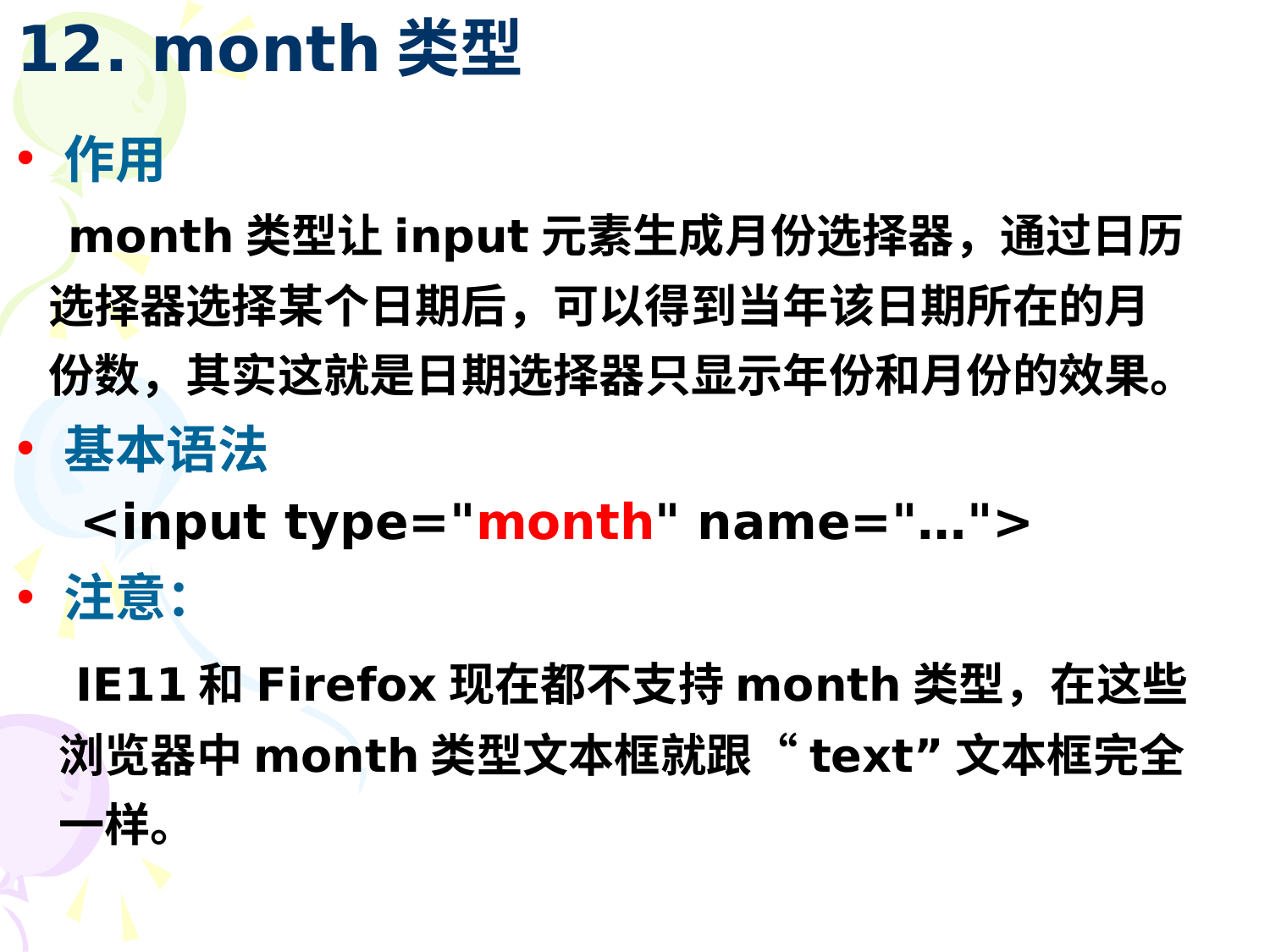

12. month类型
作用
   month类型让input元素生成月份选择器，通过日历
  选择器选择某个日期后，可以得到当年该日期所在的月
  份数，其实这就是日期选择器只显示年份和月份的效果。
基本语法
<input type="month" name="…">
注意：
   IE11和Firefox现在都不支持month类型，在这些
   浏览器中month类型文本框就跟“text”文本框完全
   一样。